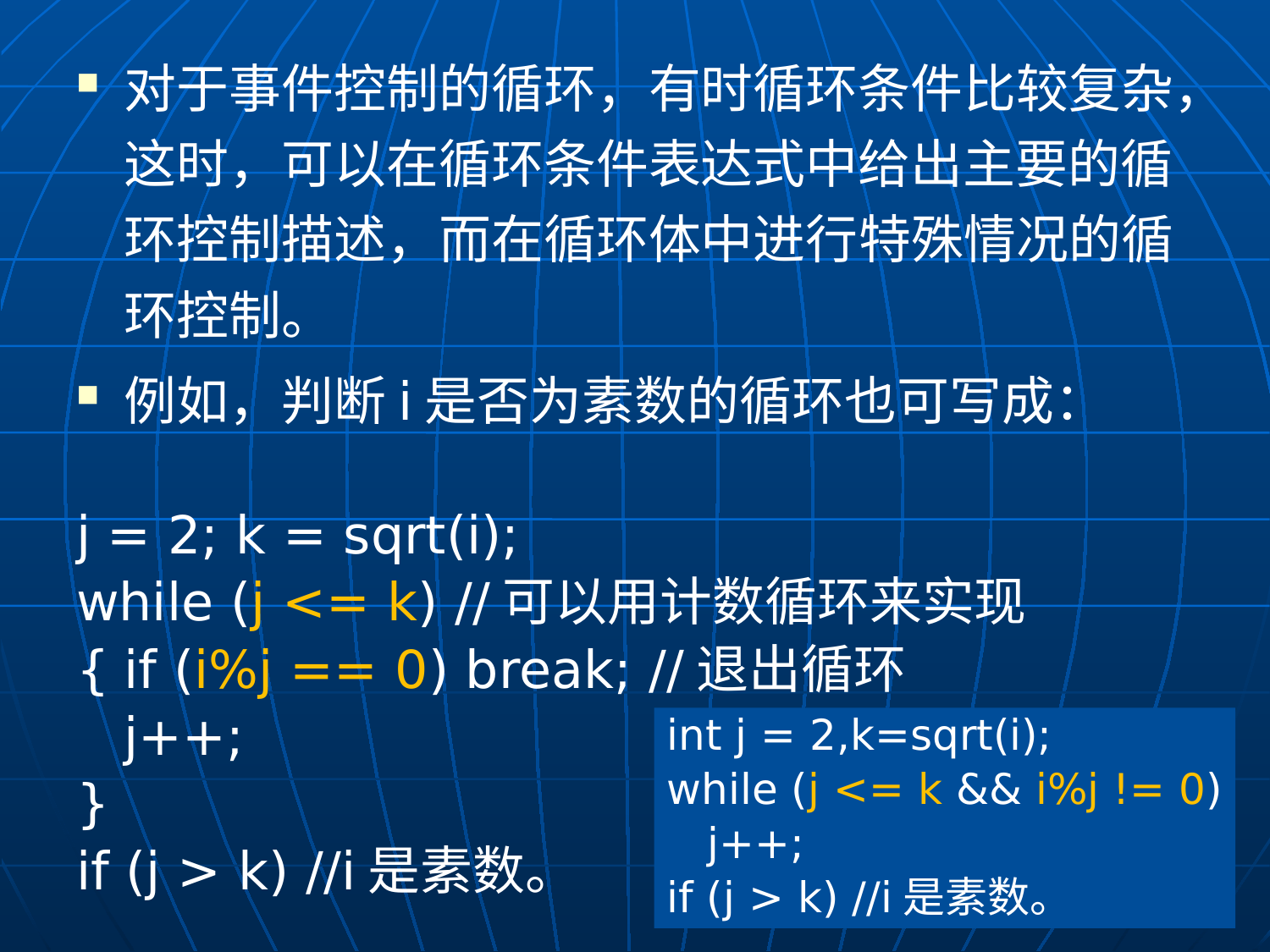

对于事件控制的循环，有时循环条件比较复杂，这时，可以在循环条件表达式中给出主要的循环控制描述，而在循环体中进行特殊情况的循环控制。
例如，判断i是否为素数的循环也可写成：

j = 2; k = sqrt(i);
while (j <= k) //可以用计数循环来实现
{	if (i%j == 0) break; //退出循环
	j++;
}
if (j > k) //i是素数。

int j = 2,k=sqrt(i);
while (j <= k && i%j != 0)
   j++;
if (j > k) //i是素数。